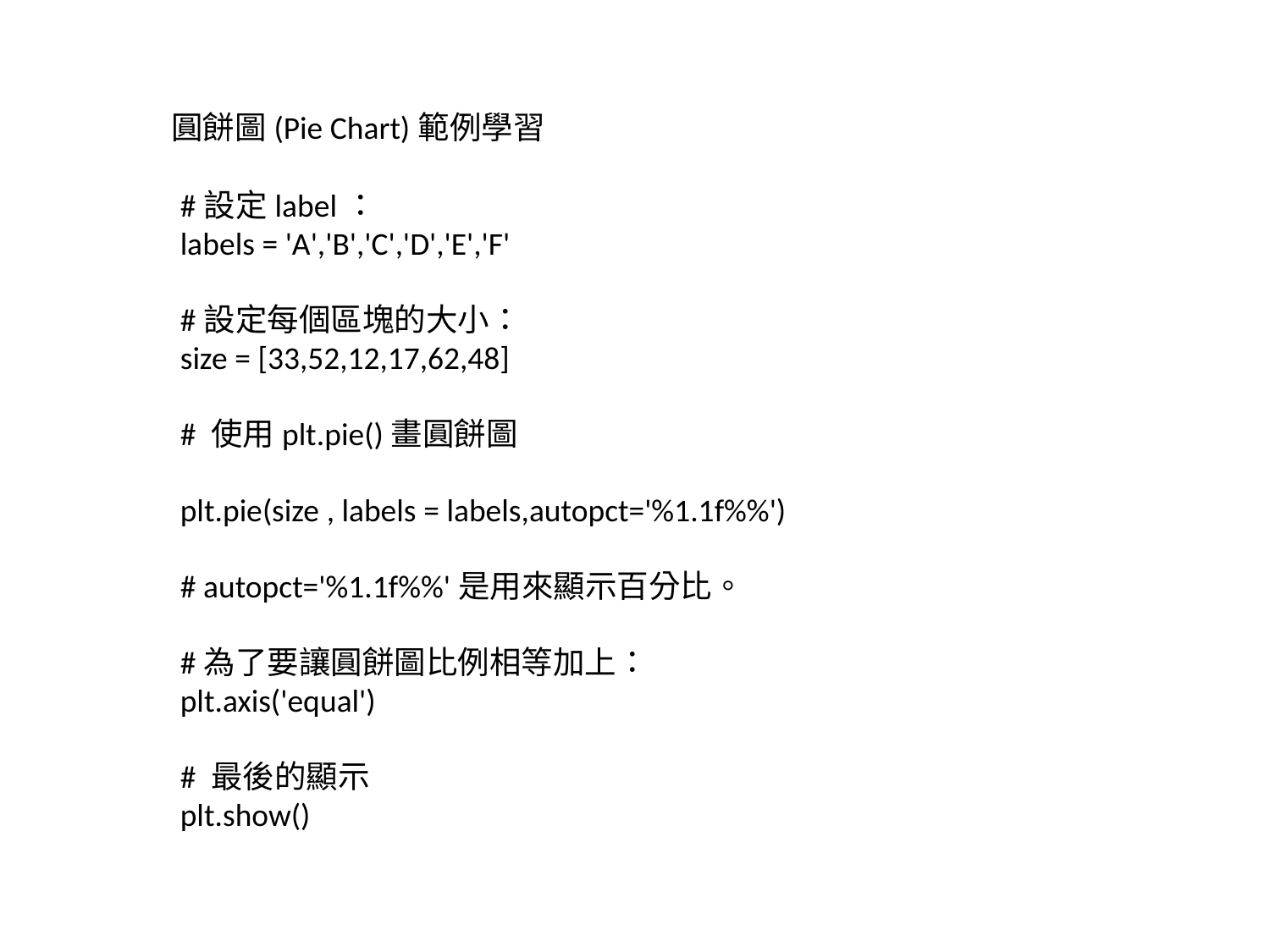

圓餅圖(Pie Chart)範例學習
#設定label：
labels = 'A','B','C','D','E','F'
#設定每個區塊的大小：
size = [33,52,12,17,62,48]
# 使用plt.pie()畫圓餅圖
plt.pie(size , labels = labels,autopct='%1.1f%%')
# autopct='%1.1f%%'是用來顯示百分比。
#為了要讓圓餅圖比例相等加上：
plt.axis('equal')
# 最後的顯示
plt.show()